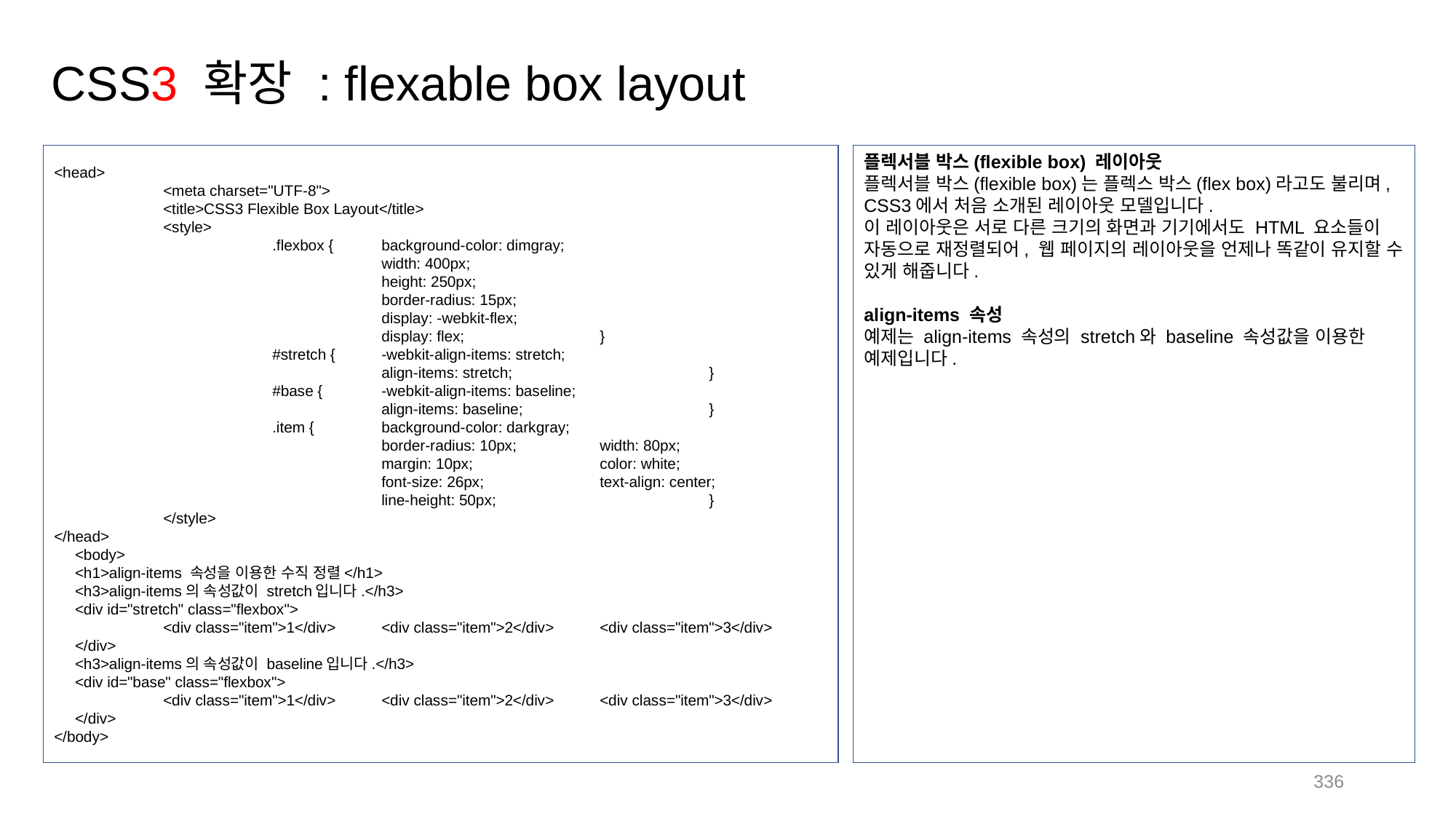

# CSS3 확장 : flexable box layout
<head>
	<meta charset="UTF-8">
	<title>CSS3 Flexible Box Layout</title>
	<style>
		.flexbox {	background-color: dimgray;
			width: 400px;
			height: 250px;
			border-radius: 15px;
			display: -webkit-flex;
			display: flex;		}
		#stretch {	-webkit-align-items: stretch;
			align-items: stretch;		}
		#base {	-webkit-align-items: baseline;
			align-items: baseline;		}
		.item {	background-color: darkgray;
			border-radius: 10px;	width: 80px;
			margin: 10px;		color: white;
			font-size: 26px;		text-align: center;
			line-height: 50px;		}
	</style>
</head>
     <body>
     <h1>align-items 속성을 이용한 수직 정렬</h1>
     <h3>align-items의 속성값이 stretch입니다.</h3>
     <div id="stretch" class="flexbox">
	<div class="item">1</div>	<div class="item">2</div>	<div class="item">3</div>
     </div>
     <h3>align-items의 속성값이 baseline입니다.</h3>
     <div id="base" class="flexbox">
	<div class="item">1</div>	<div class="item">2</div>	<div class="item">3</div>
     </div>
</body>
플렉서블 박스(flexible box) 레이아웃
플렉서블 박스(flexible box)는 플렉스 박스(flex box)라고도 불리며, CSS3에서 처음 소개된 레이아웃 모델입니다.
이 레이아웃은 서로 다른 크기의 화면과 기기에서도 HTML 요소들이 자동으로 재정렬되어, 웹 페이지의 레이아웃을 언제나 똑같이 유지할 수 있게 해줍니다.

align-items 속성
예제는 align-items 속성의 stretch와 baseline 속성값을 이용한 예제입니다.
336